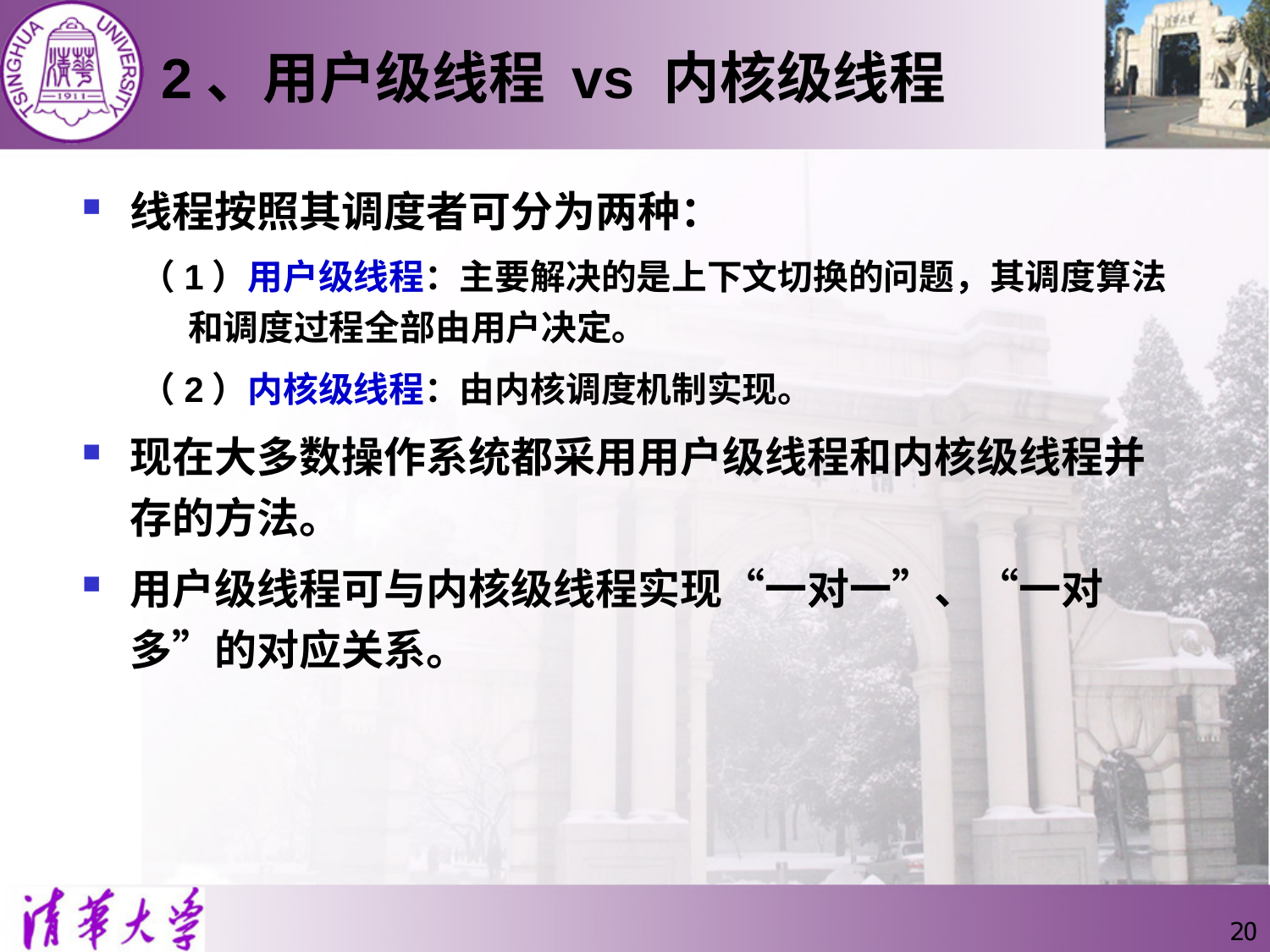

# 2、用户级线程 vs 内核级线程
线程按照其调度者可分为两种：
（1）用户级线程：主要解决的是上下文切换的问题，其调度算法和调度过程全部由用户决定。
（2）内核级线程：由内核调度机制实现。
现在大多数操作系统都采用用户级线程和内核级线程并存的方法。
用户级线程可与内核级线程实现“一对一”、“一对多”的对应关系。

20